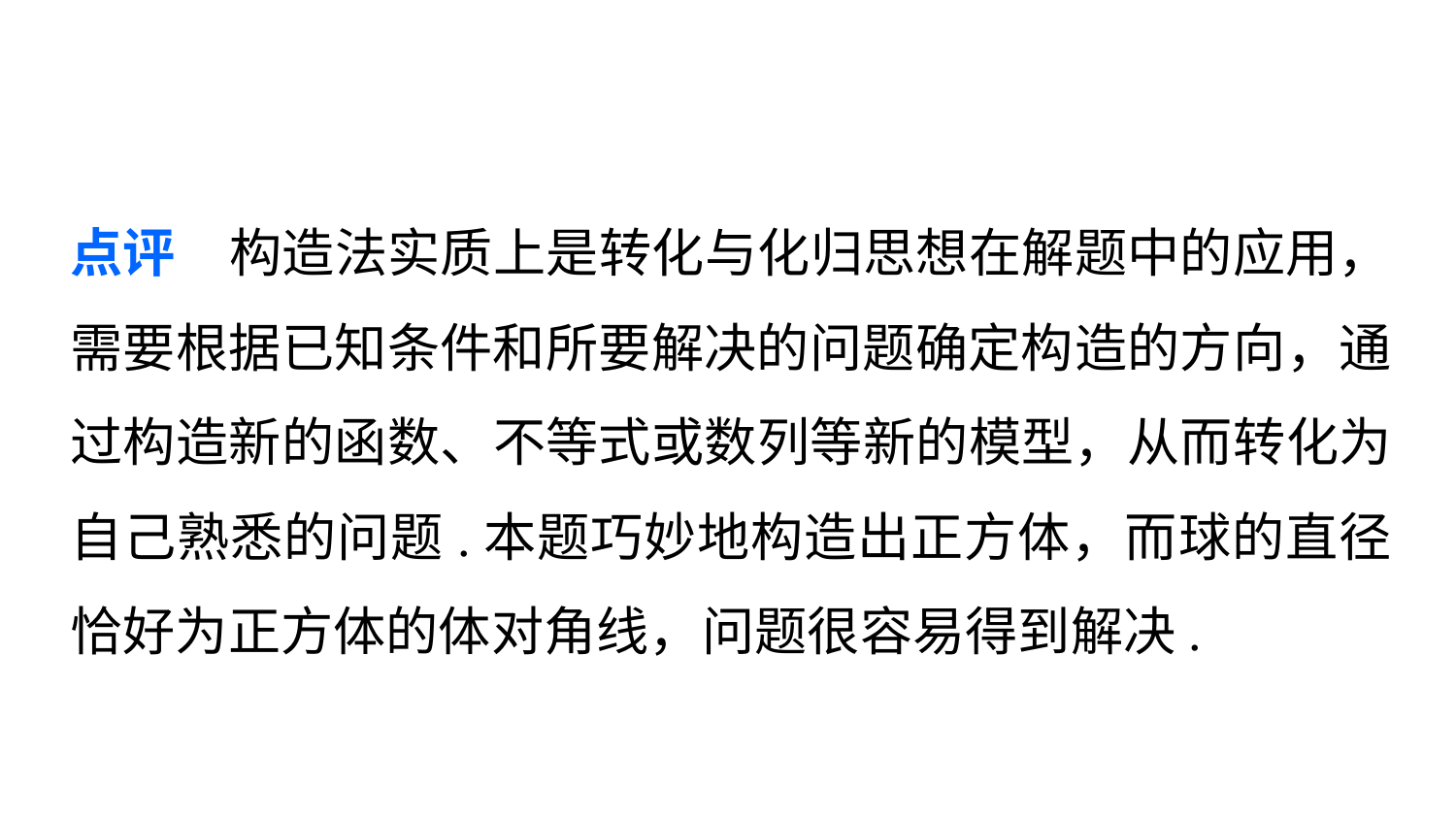

点评　构造法实质上是转化与化归思想在解题中的应用，需要根据已知条件和所要解决的问题确定构造的方向，通过构造新的函数、不等式或数列等新的模型，从而转化为自己熟悉的问题.本题巧妙地构造出正方体，而球的直径恰好为正方体的体对角线，问题很容易得到解决.